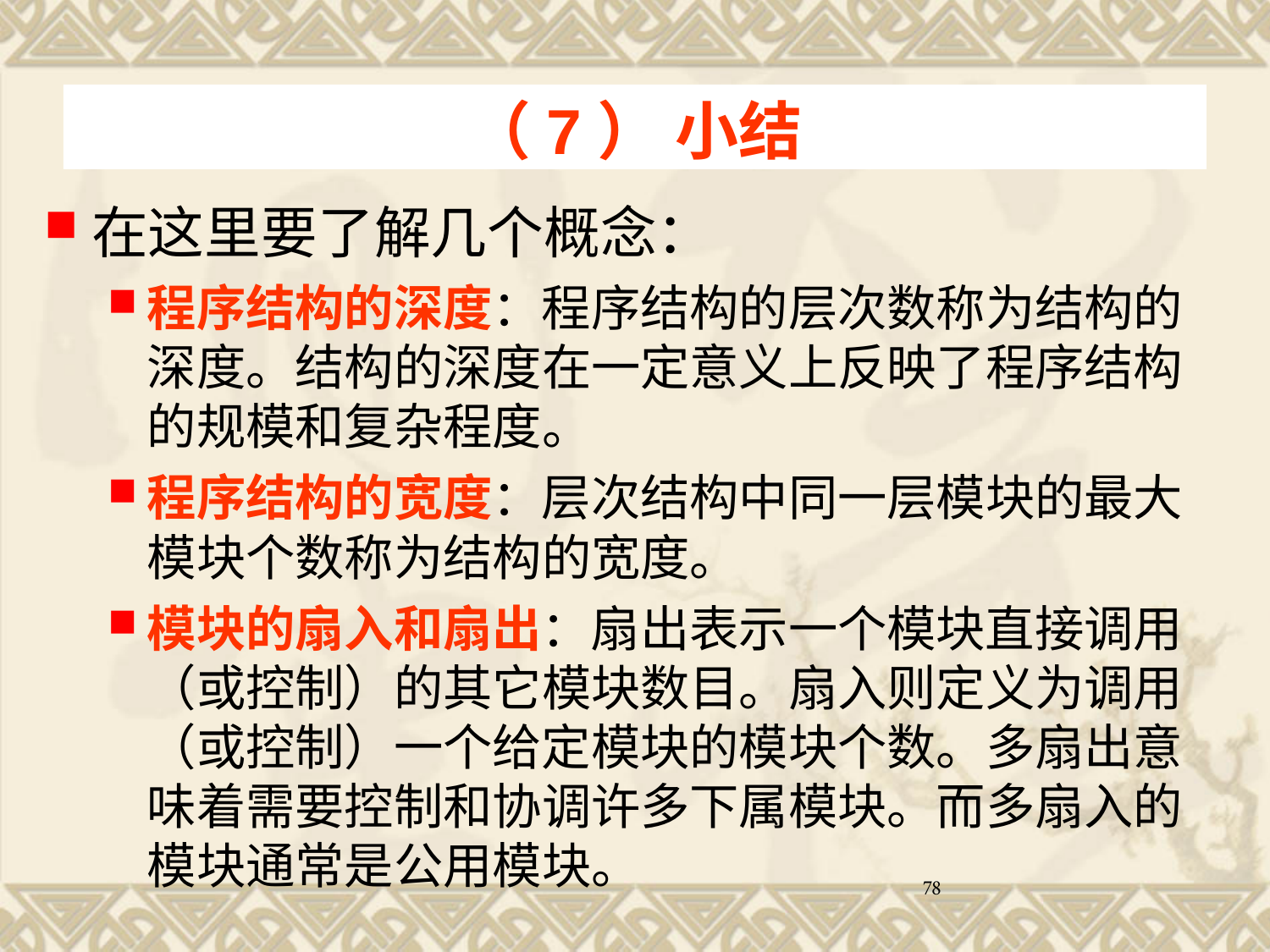

（7） 小结
在这里要了解几个概念：
程序结构的深度：程序结构的层次数称为结构的深度。结构的深度在一定意义上反映了程序结构的规模和复杂程度。
程序结构的宽度：层次结构中同一层模块的最大模块个数称为结构的宽度。
模块的扇入和扇出：扇出表示一个模块直接调用（或控制）的其它模块数目。扇入则定义为调用（或控制）一个给定模块的模块个数。多扇出意味着需要控制和协调许多下属模块。而多扇入的模块通常是公用模块。
78